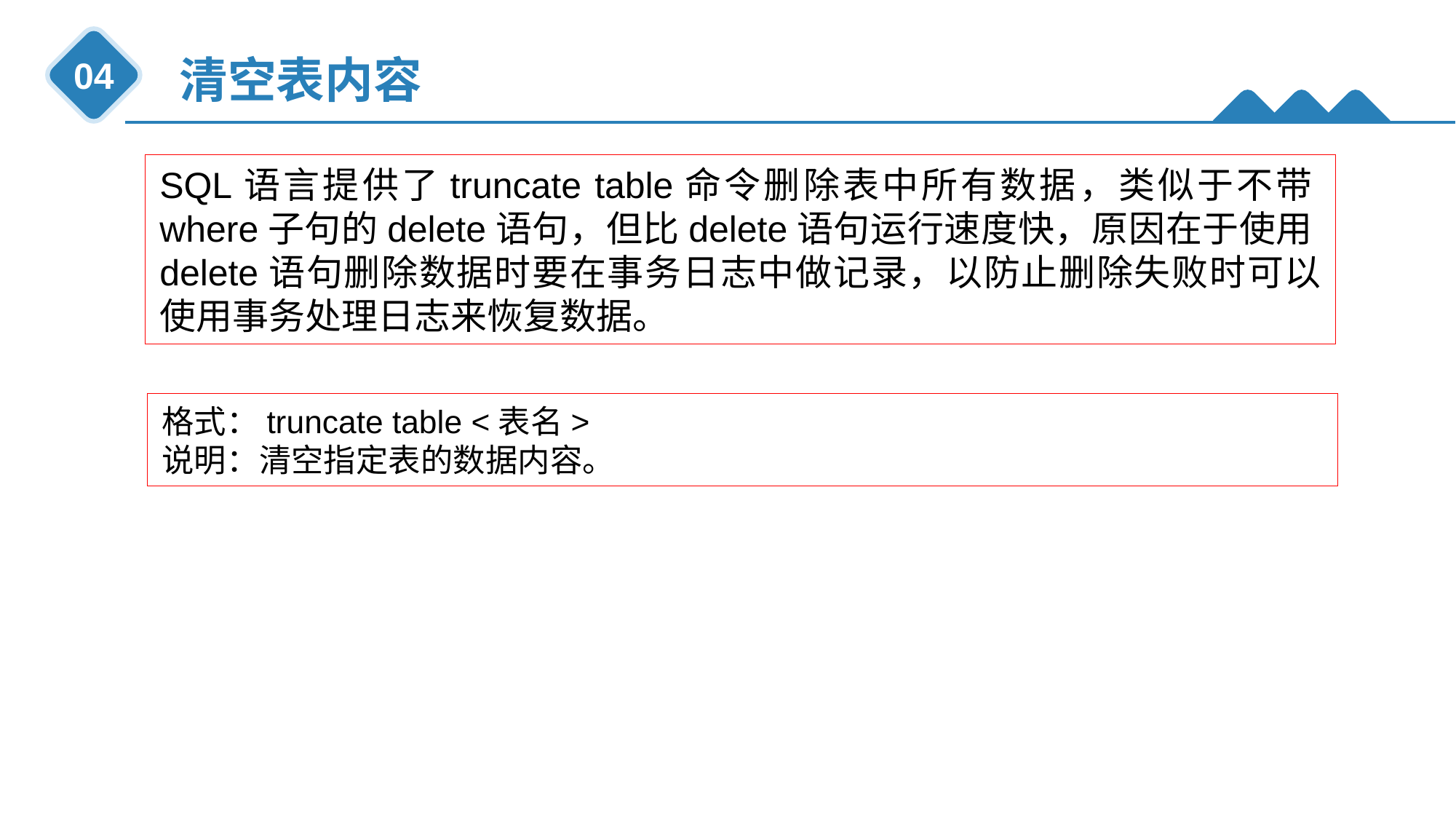

清空表内容
04

SQL语言提供了truncate table命令删除表中所有数据，类似于不带where子句的delete语句，但比delete语句运行速度快，原因在于使用delete语句删除数据时要在事务日志中做记录，以防止删除失败时可以使用事务处理日志来恢复数据。
格式：truncate table <表名>
说明：清空指定表的数据内容。